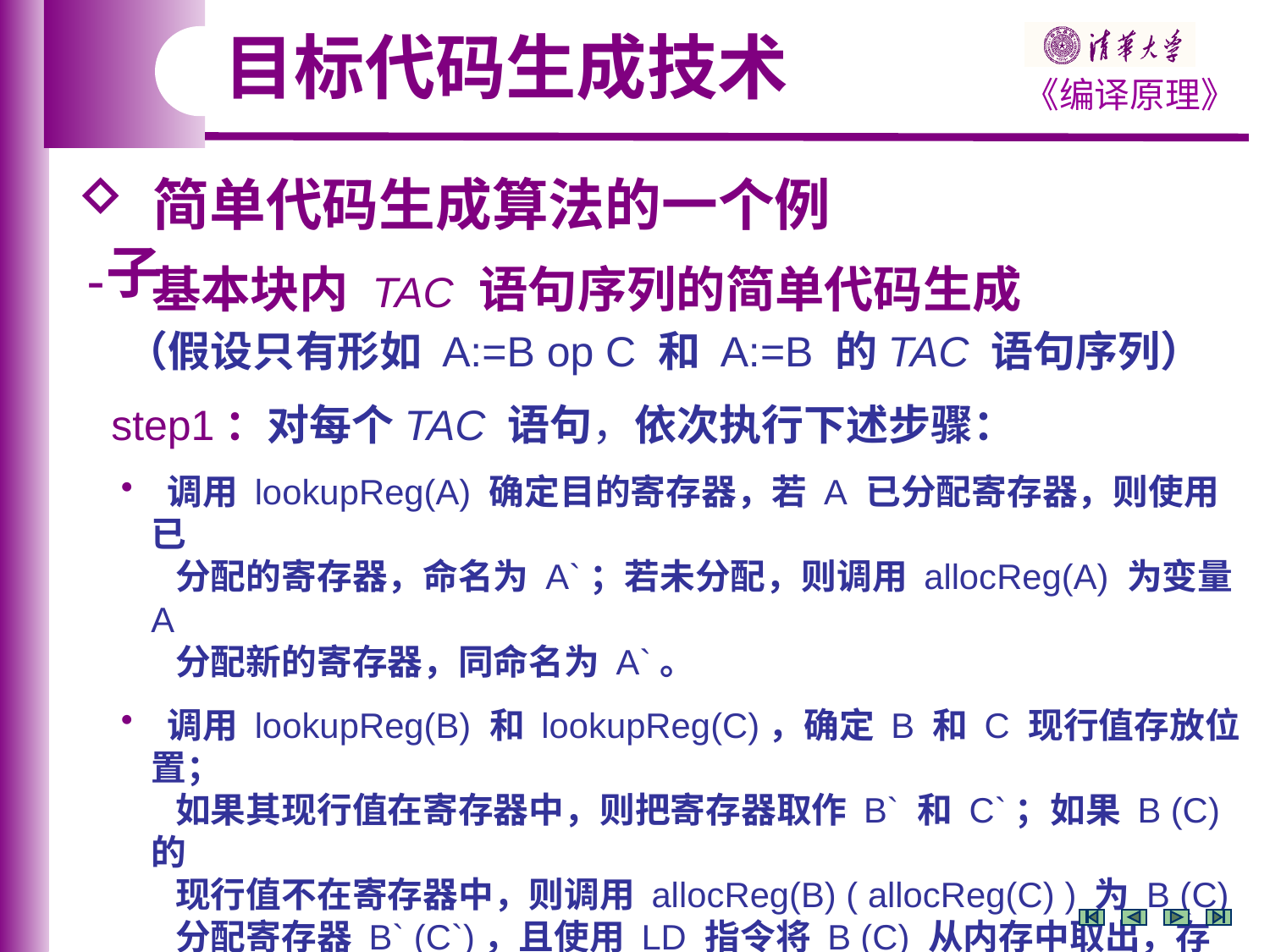

目标代码生成技术
 简单代码生成算法的一个例子
  基本块内 TAC 语句序列的简单代码生成
   （假设只有形如 A:=B op C 和 A:=B 的TAC 语句序列）

  step1：对每个TAC 语句，依次执行下述步骤：

 调用 lookupReg(A) 确定目的寄存器，若 A 已分配寄存器，则使用已
  分配的寄存器，命名为 A`；若未分配，则调用 allocReg(A) 为变量 A
  分配新的寄存器，同命名为 A`。

 调用 lookupReg(B) 和 lookupReg(C)，确定 B 和 C 现行值存放位置；
  如果其现行值在寄存器中，则把寄存器取作 B` 和 C`；如果 B (C) 的
  现行值不在寄存器中，则调用 allocReg(B) ( allocReg(C) ) 为 B (C)
  分配寄存器 B` (C`)，且使用 LD 指令将 B (C) 从内存中取出，存到寄
  存器 B` (C`) 中。

 按照上述寄存器分配结果更新 VALUE[A`]、VALUE[B`]、VALUE[C`] 。